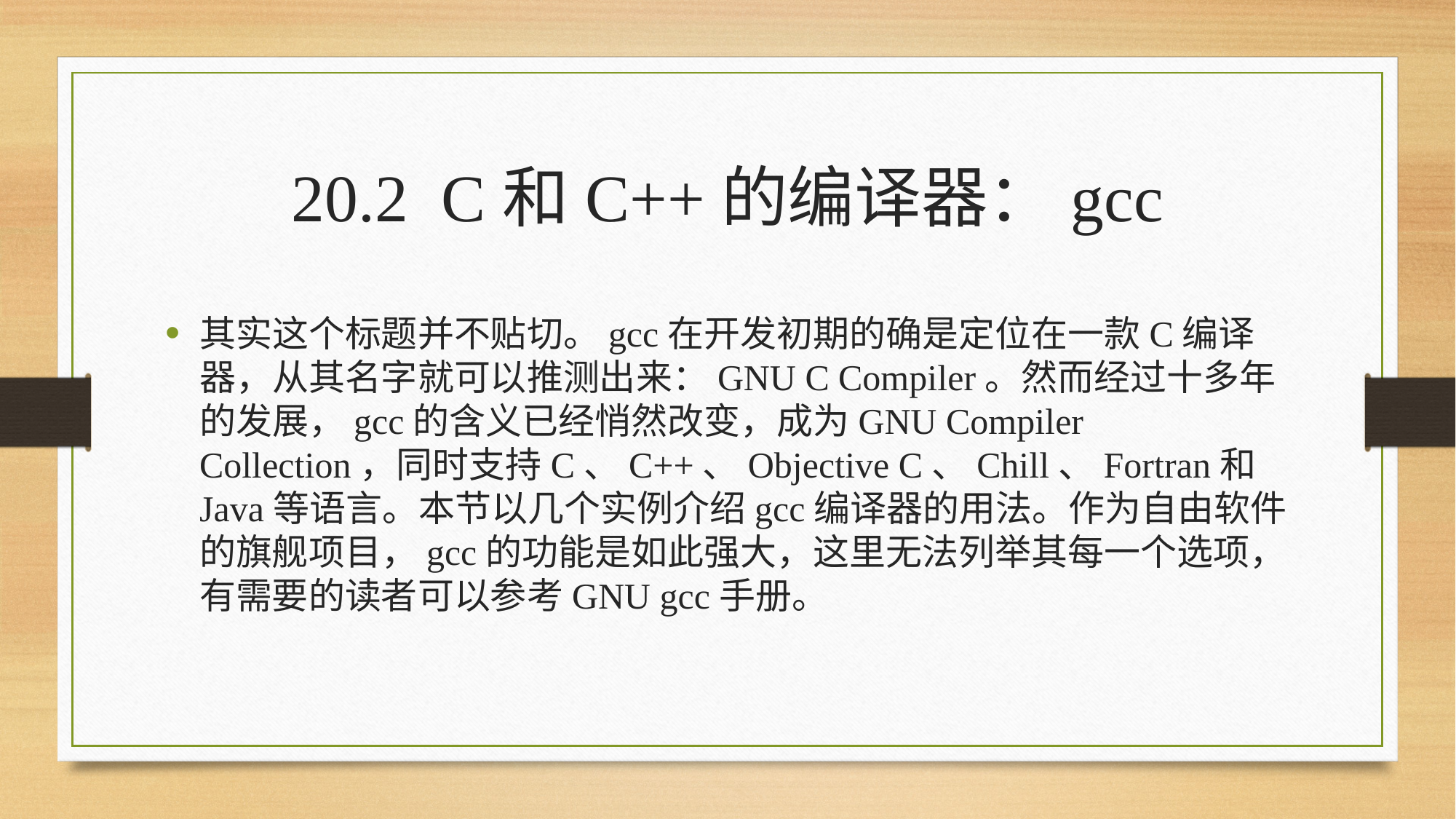

20.2  C和C++的编译器：gcc
其实这个标题并不贴切。gcc在开发初期的确是定位在一款C编译器，从其名字就可以推测出来：GNU C Compiler。然而经过十多年的发展，gcc的含义已经悄然改变，成为GNU Compiler Collection，同时支持C、C++、Objective C、Chill、Fortran和Java等语言。本节以几个实例介绍gcc编译器的用法。作为自由软件的旗舰项目，gcc的功能是如此强大，这里无法列举其每一个选项，有需要的读者可以参考GNU gcc手册。